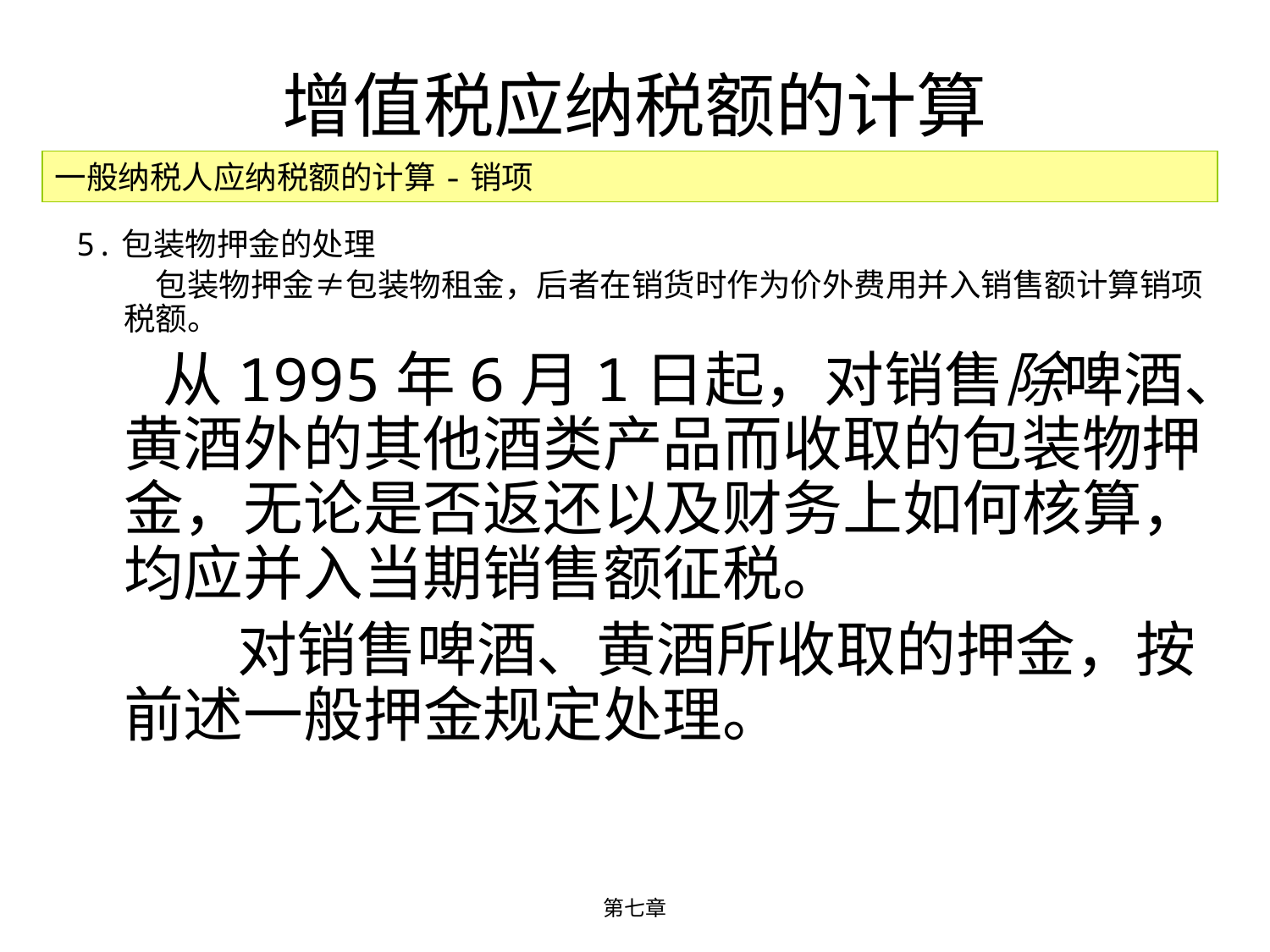

# 增值税应纳税额的计算
一般纳税人应纳税额的计算-销项
5.包装物押金的处理
          包装物押金≠包装物租金，后者在销货时作为价外费用并入销售额计算销项税额。
           从1995年6月1日起，对销售除啤酒、黄酒外的其他酒类产品而收取的包装物押金，无论是否返还以及财务上如何核算，均应并入当期销售额征税。
           对销售啤酒、黄酒所收取的押金，按前述一般押金规定处理。

第七章
58